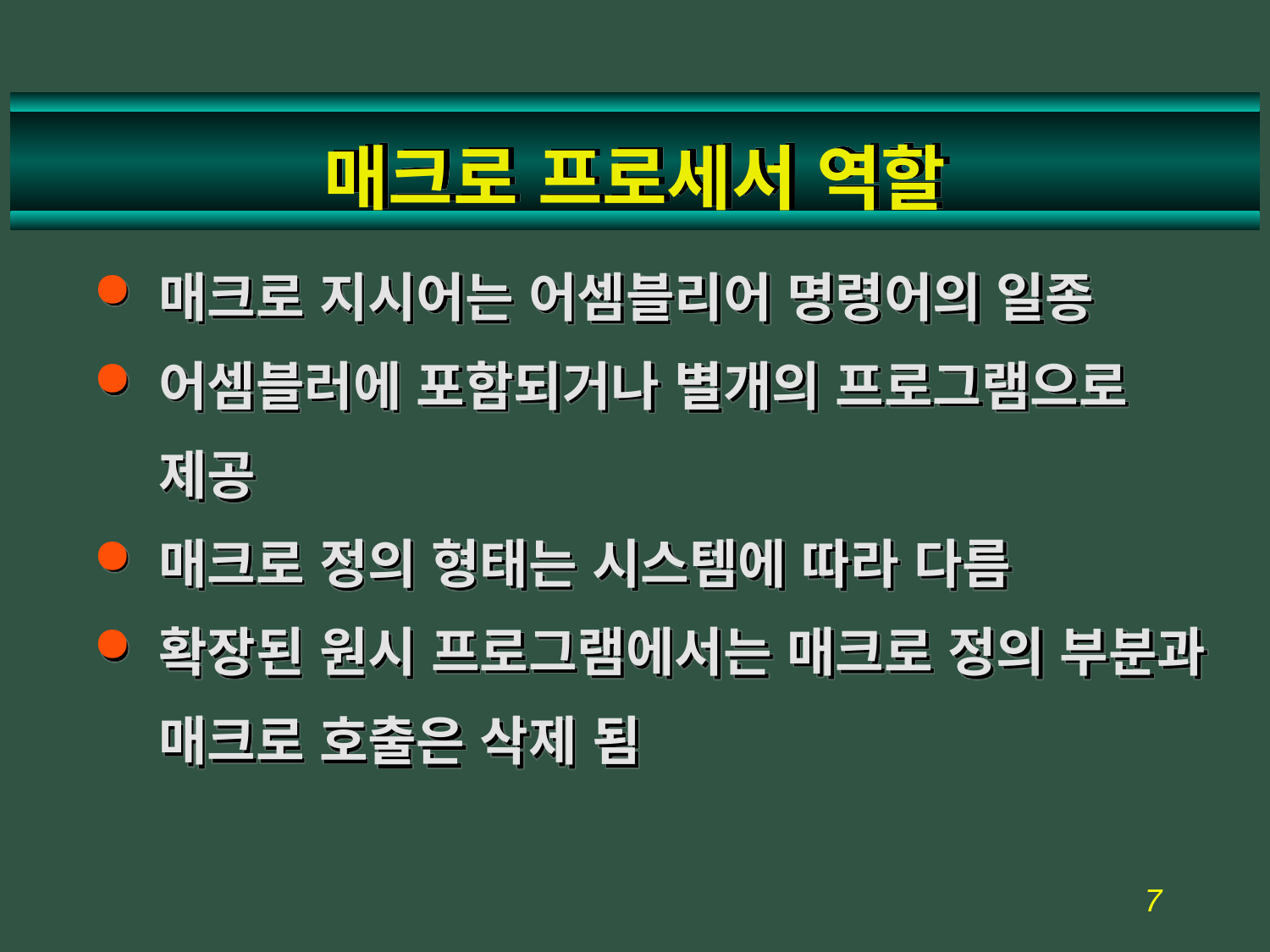

# 매크로 프로세서 역할
매크로 지시어는 어셈블리어 명령어의 일종
어셈블러에 포함되거나 별개의 프로그램으로 제공
매크로 정의 형태는 시스템에 따라 다름
확장된 원시 프로그램에서는 매크로 정의 부분과 매크로 호출은 삭제 됨
7